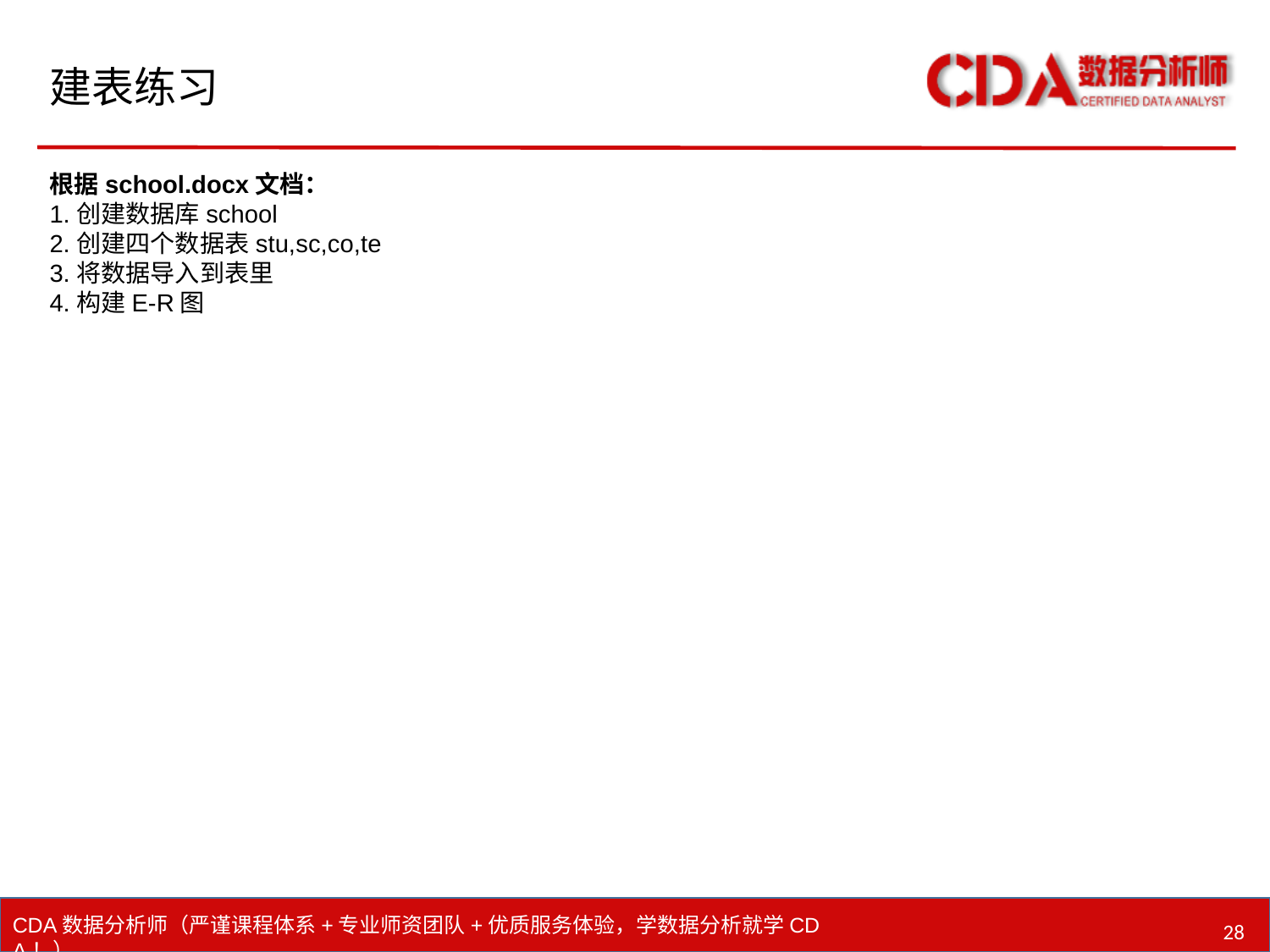

# 建表练习
根据school.docx文档：
1.创建数据库school
2.创建四个数据表stu,sc,co,te
3.将数据导入到表里
4.构建E-R图

28